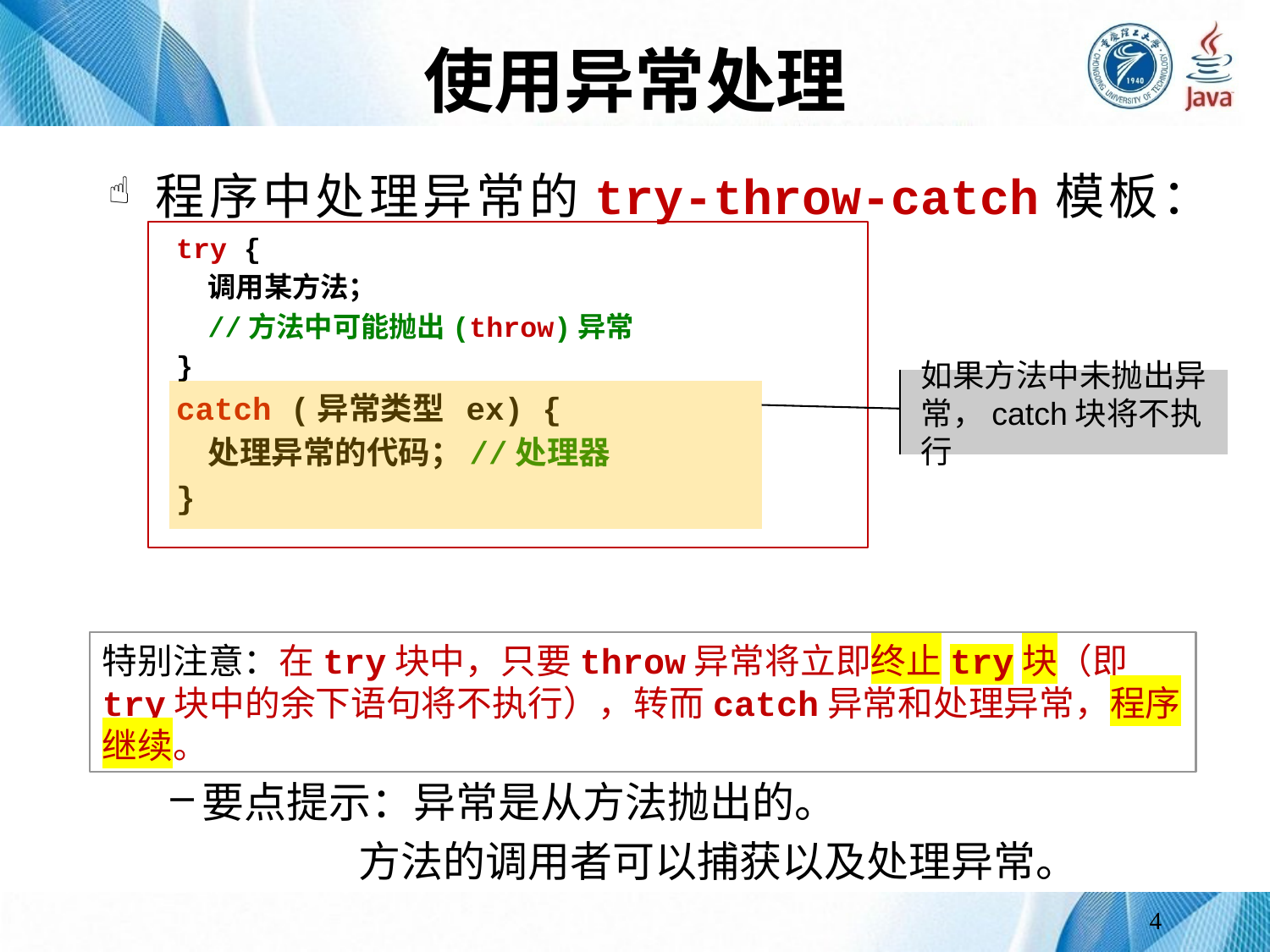

# 使用异常处理
程序中处理异常的try-throw-catch模板：
try {
	调用某方法；
	//方法中可能抛出(throw)异常
}
catch (异常类型  ex) {
	处理异常的代码；//处理器
}

如果方法中未抛出异常，catch块将不执行

特别注意：在try块中，只要throw异常将立即终止try块（即try块中的余下语句将不执行），转而catch异常和处理异常，程序继续。
要点提示：异常是从方法抛出的。
		  方法的调用者可以捕获以及处理异常。
4